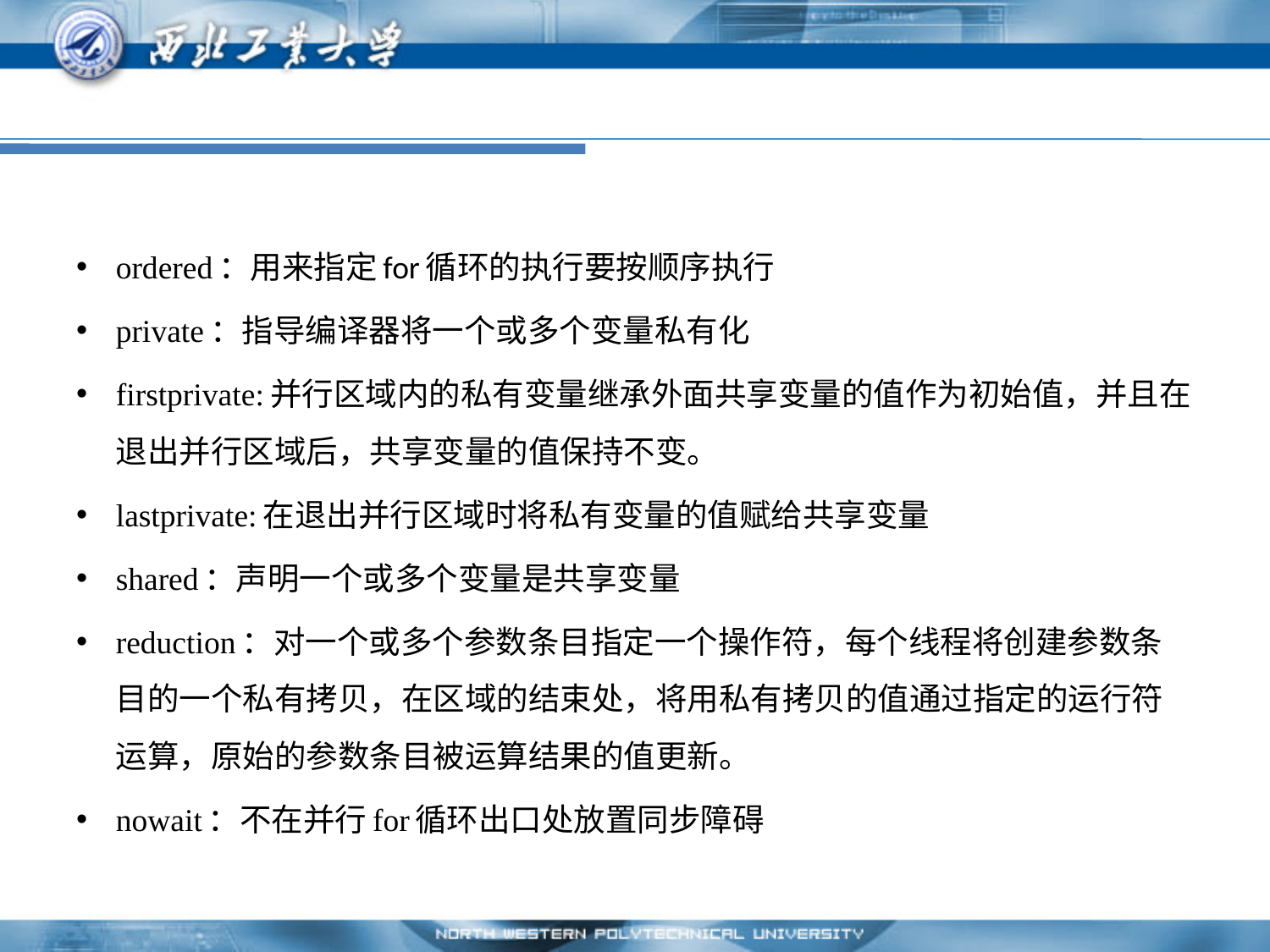

#
ordered：用来指定for循环的执行要按顺序执行
private：指导编译器将一个或多个变量私有化
firstprivate:并行区域内的私有变量继承外面共享变量的值作为初始值，并且在退出并行区域后，共享变量的值保持不变。
lastprivate:在退出并行区域时将私有变量的值赋给共享变量
shared：声明一个或多个变量是共享变量
reduction：对一个或多个参数条目指定一个操作符，每个线程将创建参数条目的一个私有拷贝，在区域的结束处，将用私有拷贝的值通过指定的运行符运算，原始的参数条目被运算结果的值更新。
nowait：不在并行for循环出口处放置同步障碍